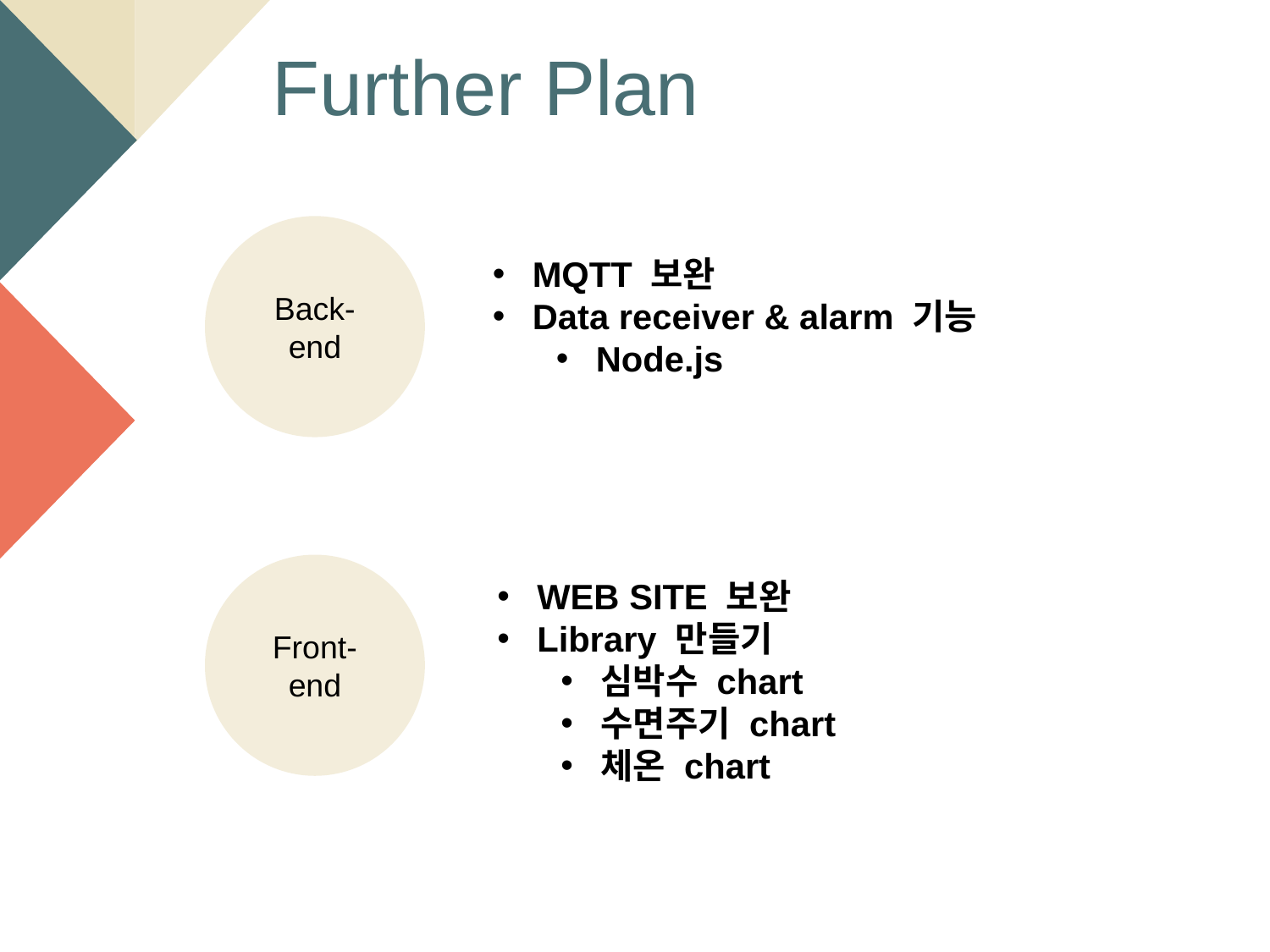

Further Plan
Back-
end
MQTT 보완
Data receiver & alarm 기능
Node.js

Front-end
WEB SITE 보완
Library 만들기
심박수 chart
수면주기 chart
체온 chart